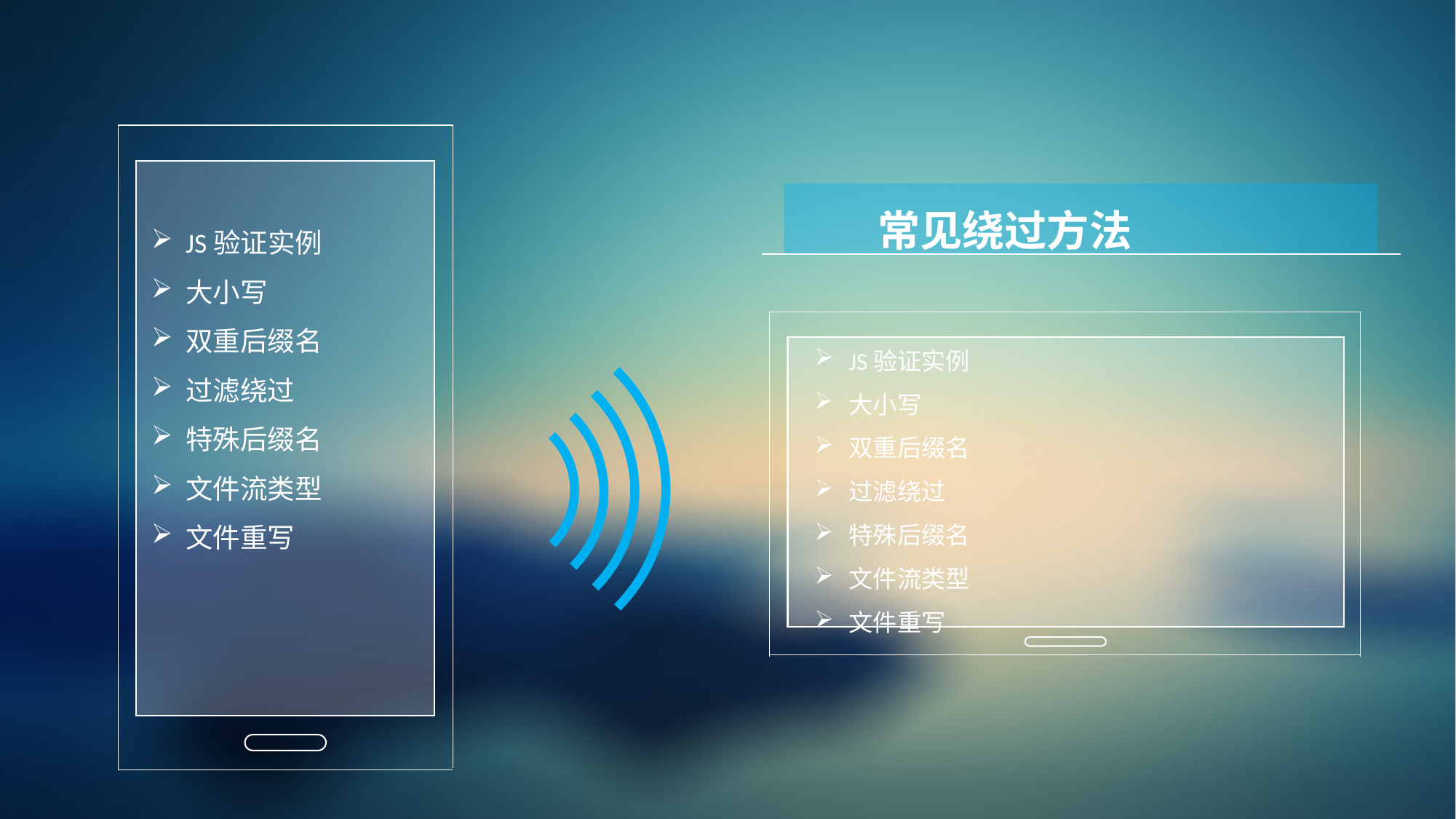

常见绕过方法

JS验证实例
大小写
双重后缀名
过滤绕过
特殊后缀名
文件流类型
文件重写

JS验证实例
大小写
双重后缀名
过滤绕过
特殊后缀名
文件流类型
文件重写